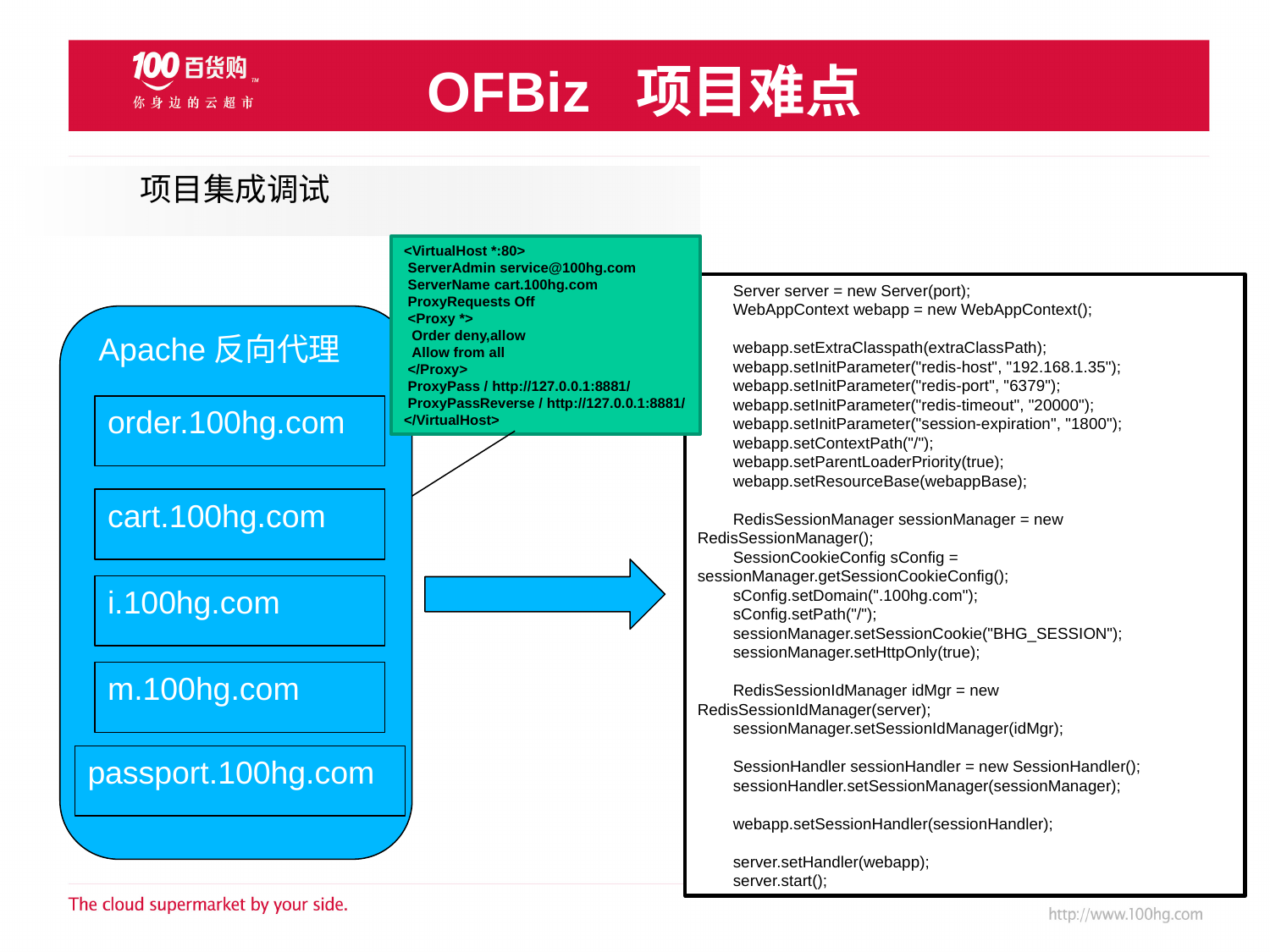

OFBiz  项目难点
项目集成调试
<VirtualHost *:80>
 ServerAdmin service@100hg.com
 ServerName cart.100hg.com
 ProxyRequests Off
 <Proxy *>
  Order deny,allow
  Allow from all
 </Proxy>
 ProxyPass / http://127.0.0.1:8881/
 ProxyPassReverse / http://127.0.0.1:8881/
</VirtualHost>
        Server server = new Server(port);
        WebAppContext webapp = new WebAppContext();

        webapp.setExtraClasspath(extraClassPath);
        webapp.setInitParameter("redis-host", "192.168.1.35");
        webapp.setInitParameter("redis-port", "6379");
        webapp.setInitParameter("redis-timeout", "20000");
        webapp.setInitParameter("session-expiration", "1800");
        webapp.setContextPath("/");
        webapp.setParentLoaderPriority(true);
        webapp.setResourceBase(webappBase);

        RedisSessionManager sessionManager = new RedisSessionManager();
        SessionCookieConfig sConfig = sessionManager.getSessionCookieConfig();
        sConfig.setDomain(".100hg.com");
        sConfig.setPath("/");
        sessionManager.setSessionCookie("BHG_SESSION");
        sessionManager.setHttpOnly(true);

        RedisSessionIdManager idMgr = new RedisSessionIdManager(server);
        sessionManager.setSessionIdManager(idMgr);

        SessionHandler sessionHandler = new SessionHandler();
        sessionHandler.setSessionManager(sessionManager);

        webapp.setSessionHandler(sessionHandler);

        server.setHandler(webapp);
        server.start();
 Apache反向代理
order.100hg.com
cart.100hg.com

i.100hg.com
m.100hg.com
passport.100hg.com